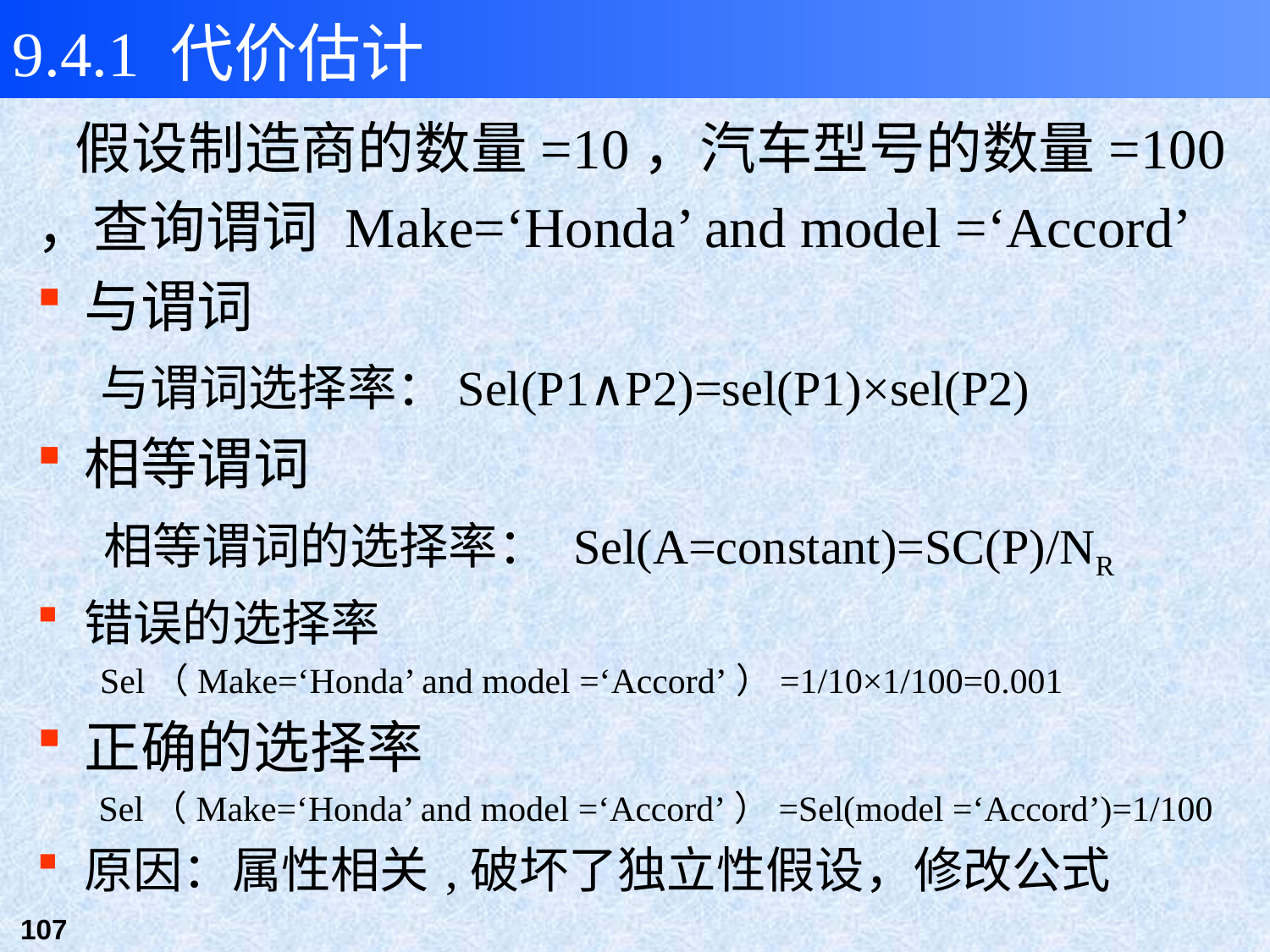

9.4.1 代价估计
  假设制造商的数量=10，汽车型号的数量=100
，查询谓词 Make=‘Honda’ and model =‘Accord’
与谓词
    与谓词选择率：Sel(P1∧P2)=sel(P1)×sel(P2)
相等谓词
     相等谓词的选择率： Sel(A=constant)=SC(P)/NR
错误的选择率
Sel（Make=‘Honda’ and model =‘Accord’）=1/10×1/100=0.001
正确的选择率
       Sel（Make=‘Honda’ and model =‘Accord’）=Sel(model =‘Accord’)=1/100
原因：属性相关 ,破坏了独立性假设，修改公式